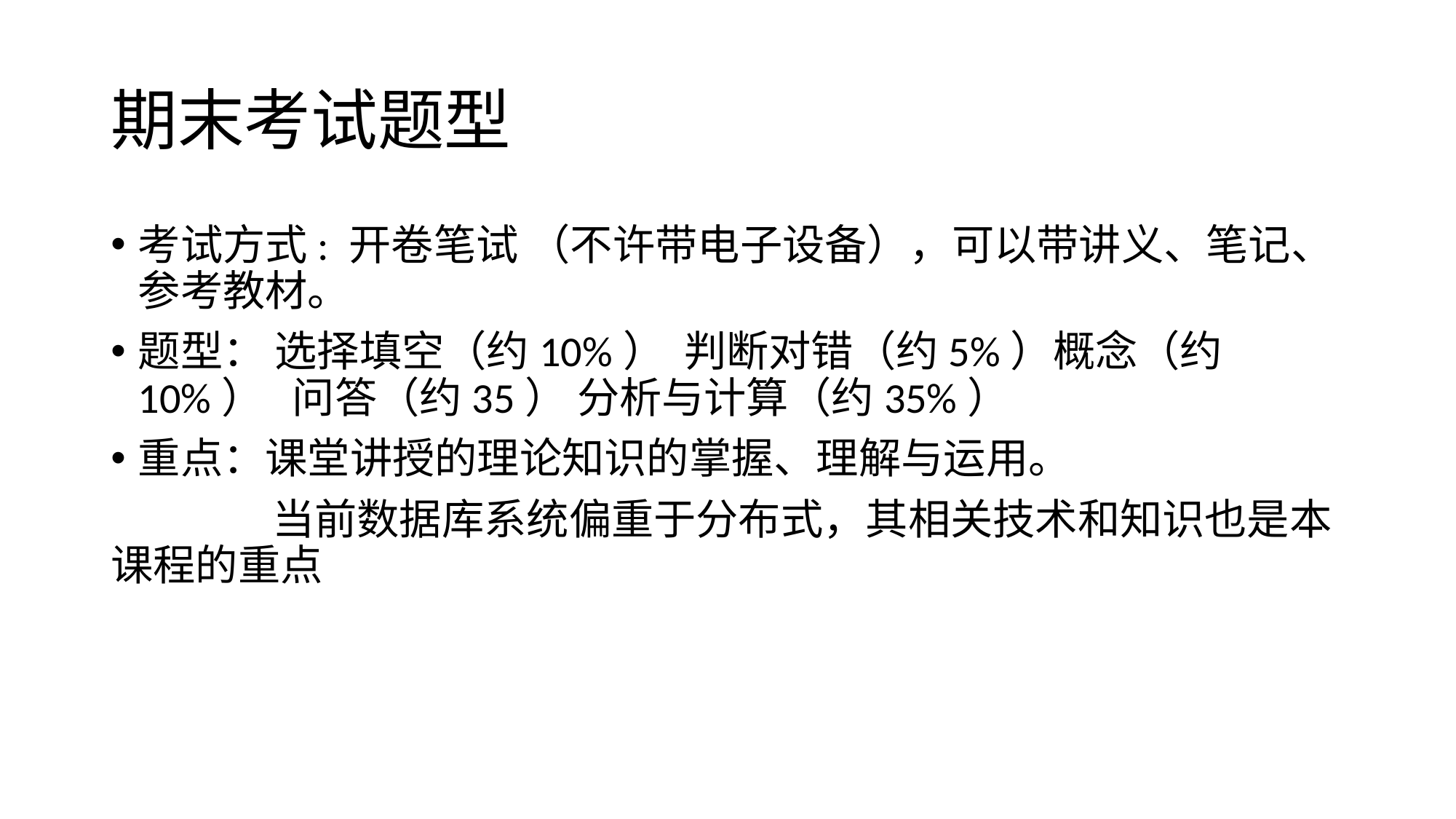

# 期末考试题型
考试方式: 开卷笔试 （不许带电子设备），可以带讲义、笔记、参考教材。
题型： 选择填空（约10%）  判断对错（约5%）概念（约10%）   问答（约35） 分析与计算（约35%）
重点：课堂讲授的理论知识的掌握、理解与运用。
                当前数据库系统偏重于分布式，其相关技术和知识也是本课程的重点